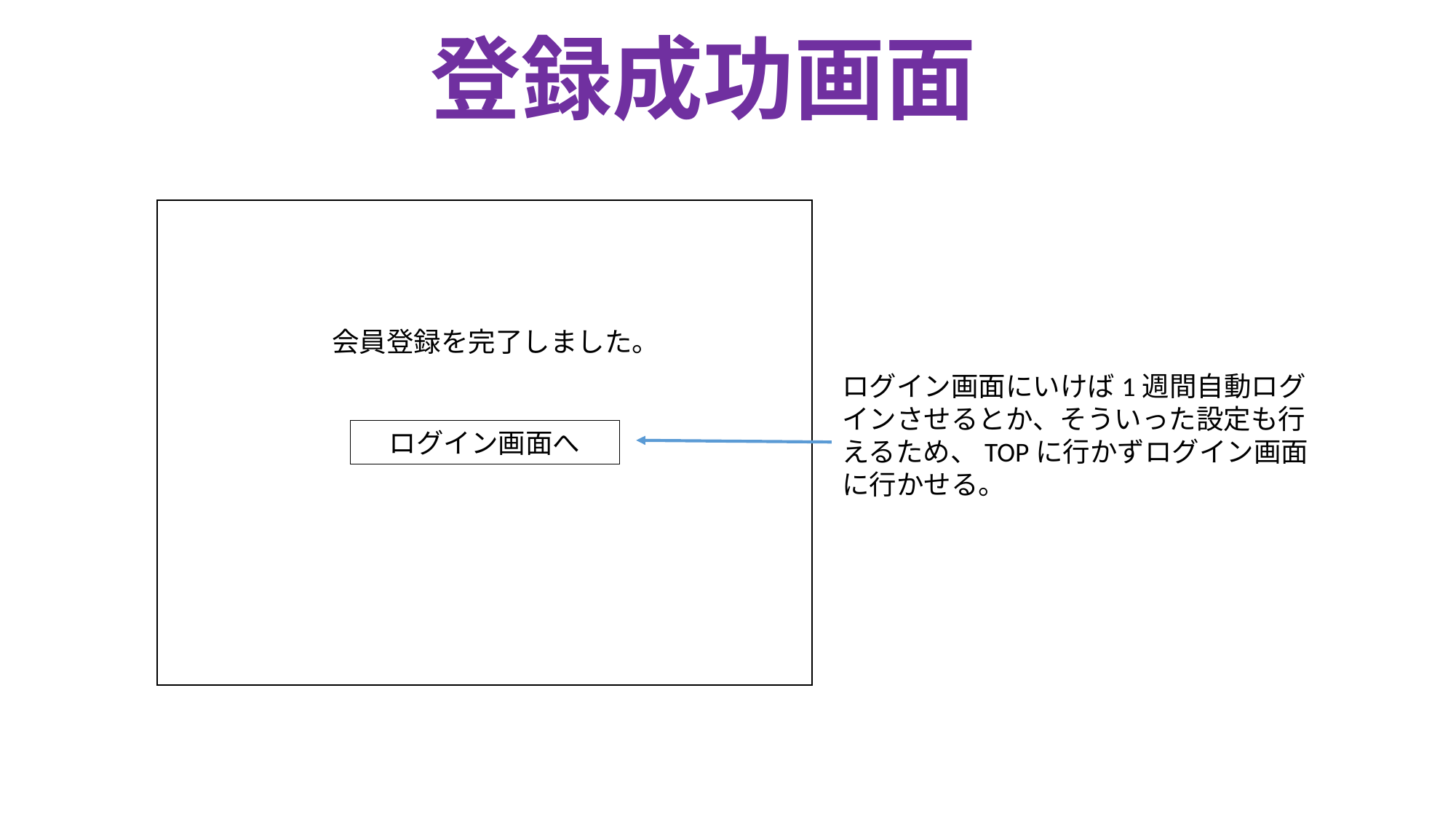

登録成功画面

会員登録を完了しました。
ログイン画面にいけば1週間自動ログインさせるとか、そういった設定も行えるため、TOPに行かずログイン画面に行かせる。
ログイン画面へ